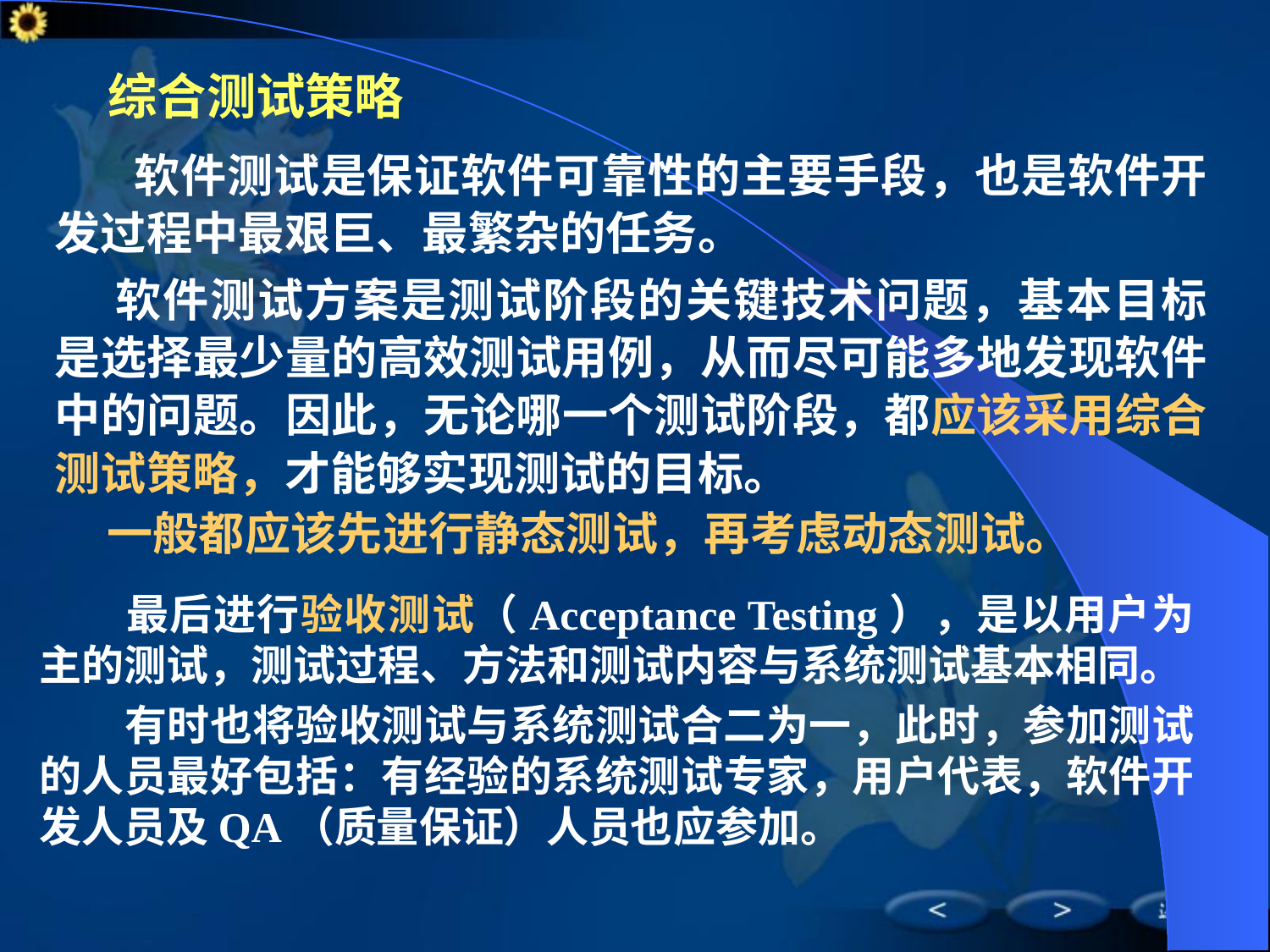

综合测试策略
        软件测试是保证软件可靠性的主要手段，也是软件开发过程中最艰巨、最繁杂的任务。
    软件测试方案是测试阶段的关键技术问题，基本目标是选择最少量的高效测试用例，从而尽可能多地发现软件中的问题。因此，无论哪一个测试阶段，都应该采用综合测试策略，才能够实现测试的目标。
    一般都应该先进行静态测试，再考虑动态测试。
　　最后进行验收测试（Acceptance Testing），是以用户为主的测试，测试过程、方法和测试内容与系统测试基本相同。
　　有时也将验收测试与系统测试合二为一，此时，参加测试的人员最好包括：有经验的系统测试专家，用户代表，软件开发人员及QA（质量保证）人员也应参加。